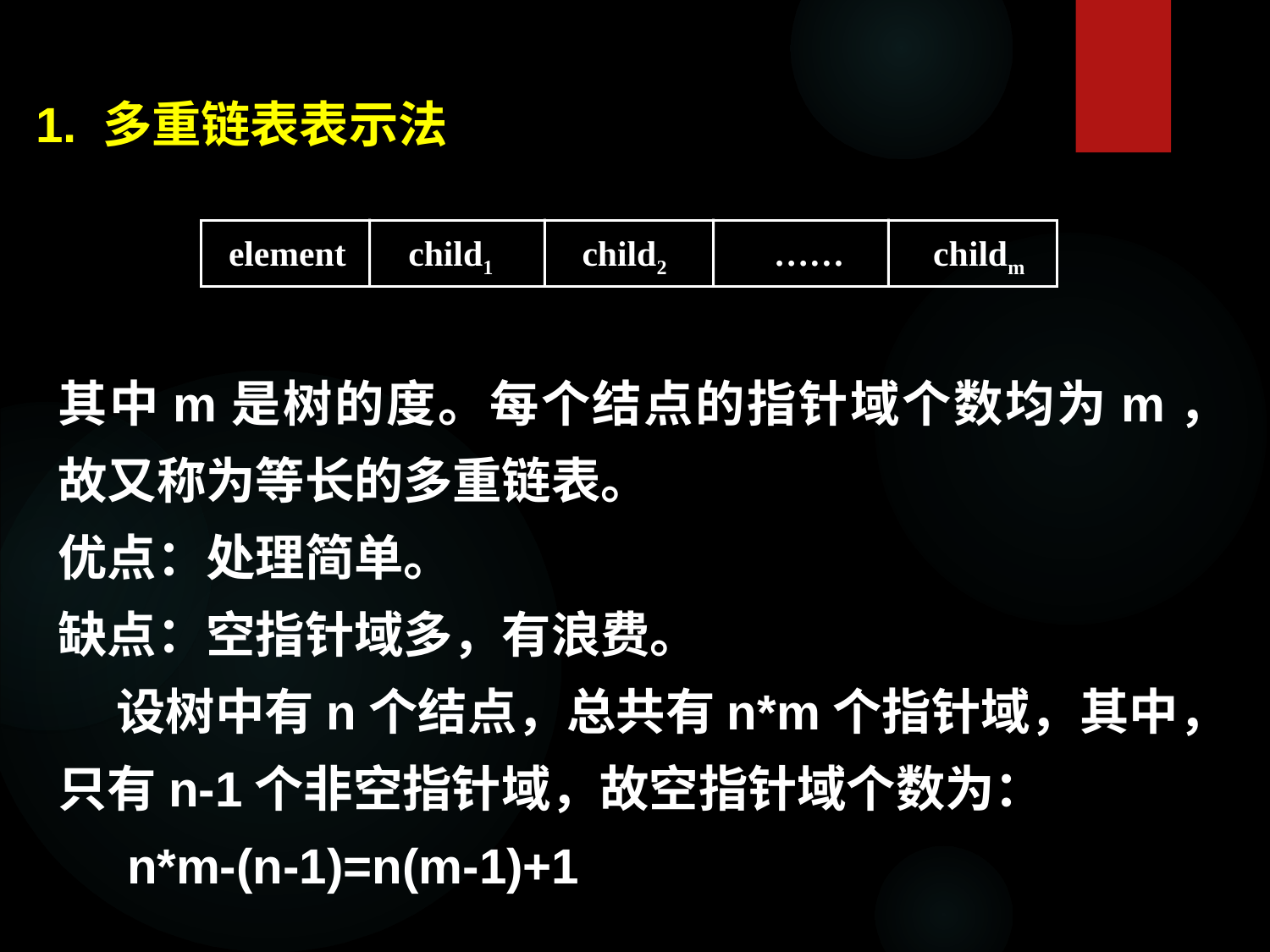

1. 多重链表表示法

 element       child1          child2            ……          childm
其中m是树的度。每个结点的指针域个数均为m，故又称为等长的多重链表。
优点：处理简单。
缺点：空指针域多，有浪费。
    设树中有n个结点，总共有n*m个指针域，其中，只有n-1个非空指针域，故空指针域个数为：
     n*m-(n-1)=n(m-1)+1